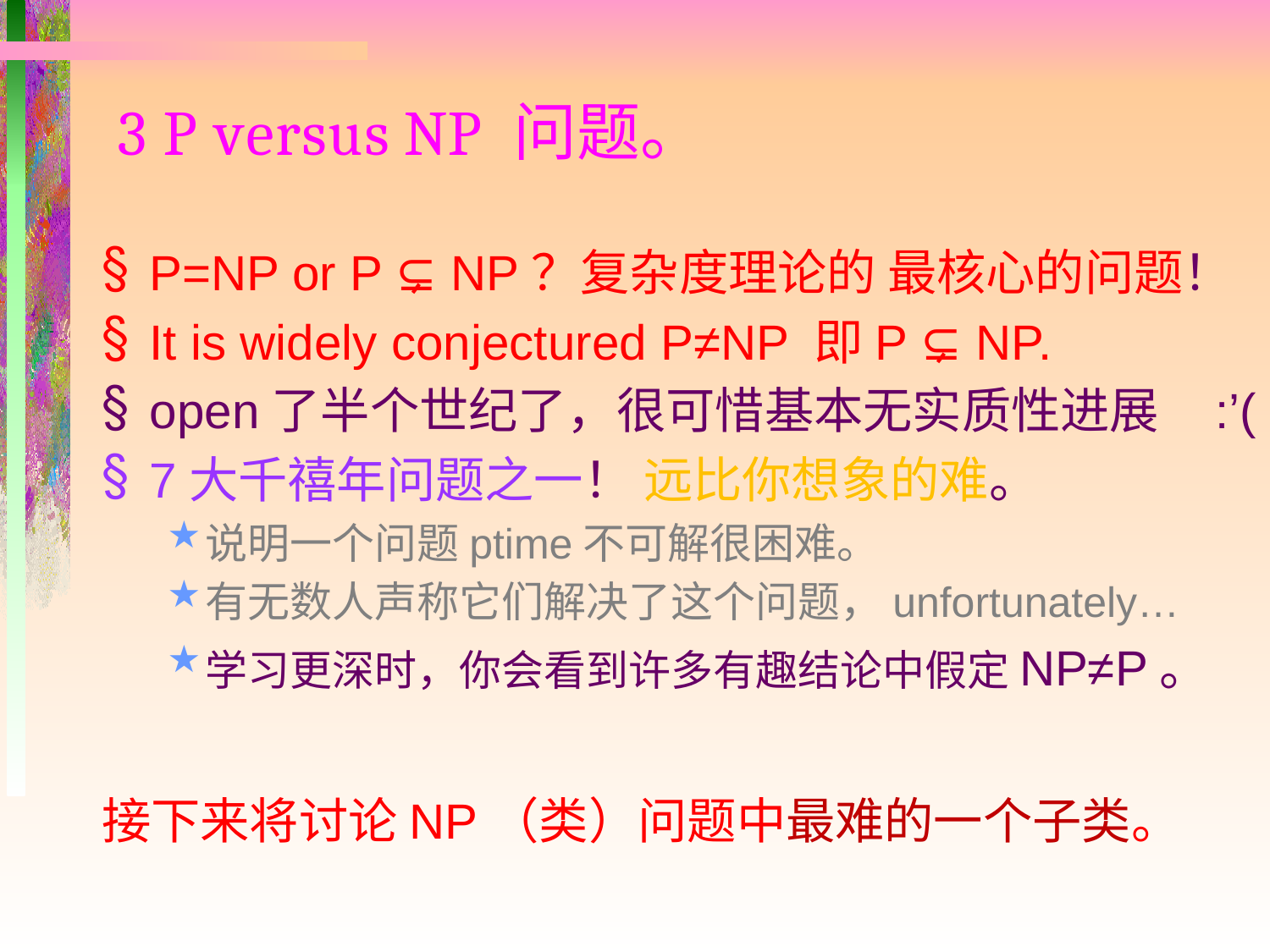

# 3 P versus NP 问题。
P=NP or P ⊊ NP？复杂度理论的 最核心的问题！
It is widely conjectured P≠NP 即P ⊊ NP.
open了半个世纪了，很可惜基本无实质性进展    :’(
7大千禧年问题之一！ 远比你想象的难。
说明一个问题ptime不可解很困难。
有无数人声称它们解决了这个问题，unfortunately…
学习更深时，你会看到许多有趣结论中假定NP≠P。

接下来将讨论NP（类）问题中最难的一个子类。